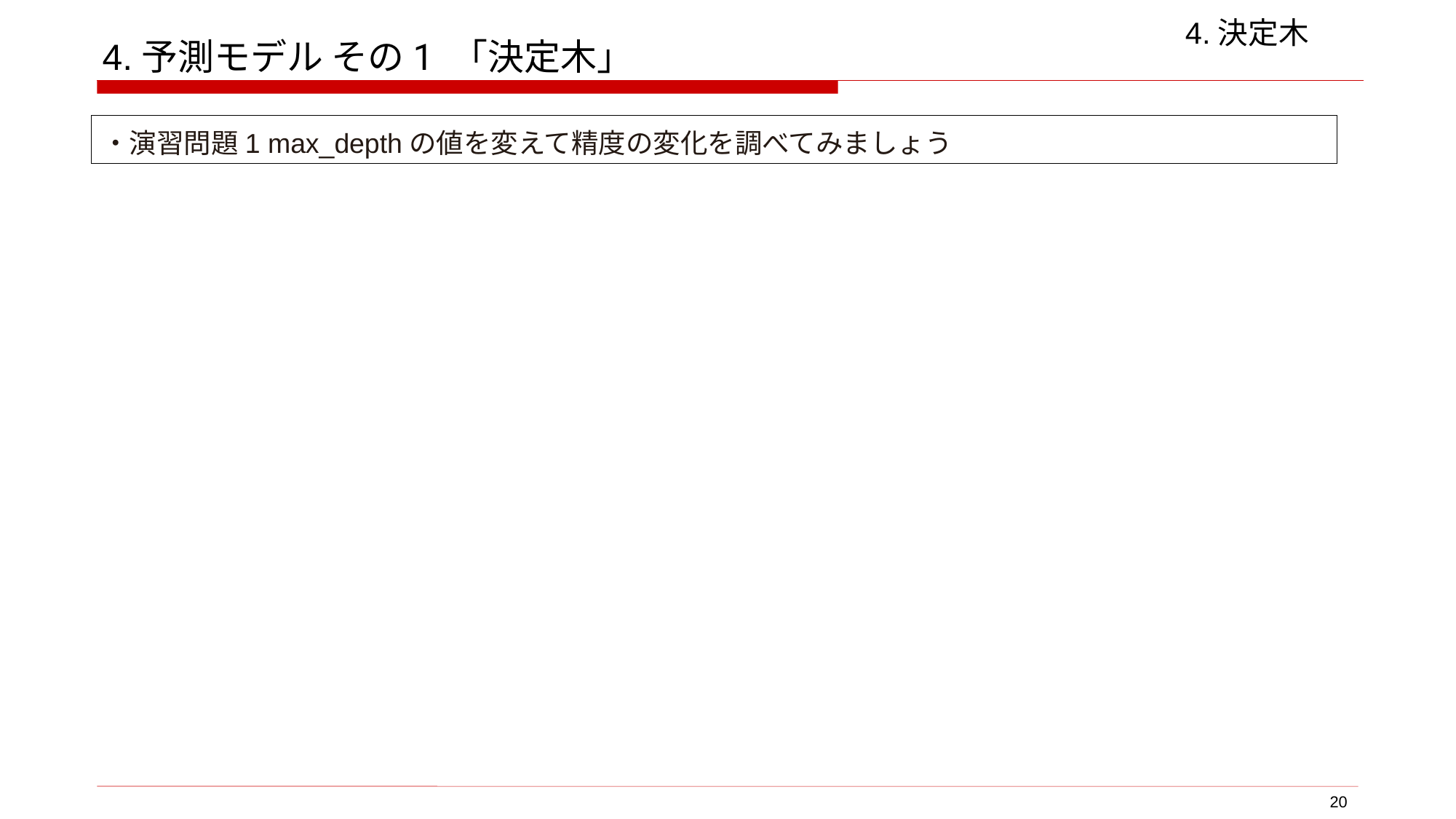

4.決定木
# 4.予測モデル その1 「決定木」

・演習問題1 max_depthの値を変えて精度の変化を調べてみましょう
20